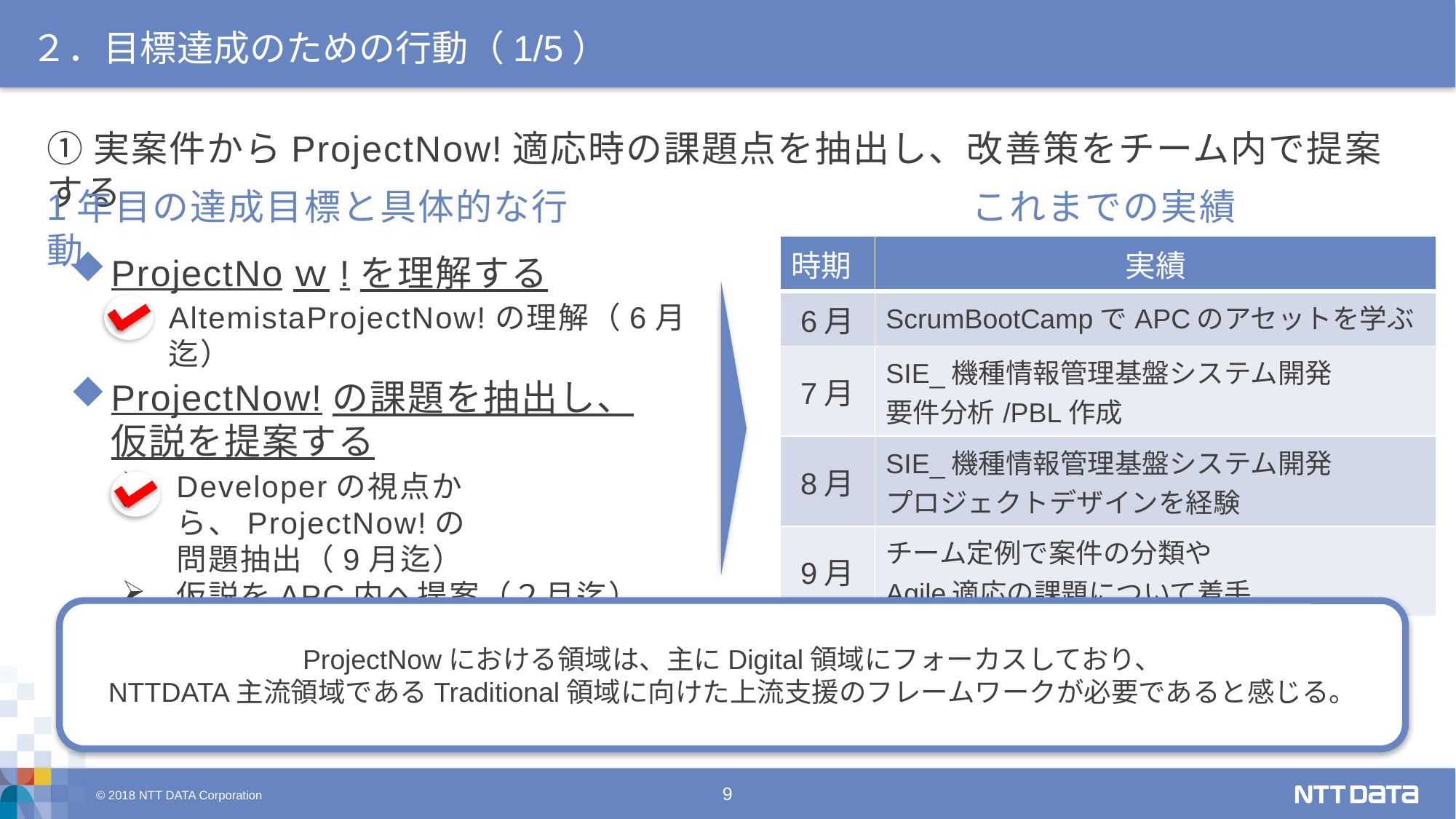

# ２．目標達成のための行動（1/5）
①実案件からProjectNow!適応時の課題点を抽出し、改善策をチーム内で提案する
1年目の達成目標と具体的な行動
これまでの実績
| 時期 | 実績 |
| --- | --- |
| 6月 | ScrumBootCampでAPCのアセットを学ぶ |
| 7月 | SIE\_機種情報管理基盤システム開発 要件分析/PBL作成 |
| 8月 | SIE\_機種情報管理基盤システム開発 プロジェクトデザインを経験 |
| 9月 | チーム定例で案件の分類や Agile適応の課題について着手 |
ProjectNoｗ!を理解する

AltemistaProjectNow!の理解（6月迄）

ProjectNow!の課題を抽出し、
仮説を提案する

Developerの視点から、ProjectNow!の
問題抽出（9月迄）
仮説をAPC内へ提案（２月迄）

ProjectNowにおける領域は、主にDigital領域にフォーカスしており、
NTTDATA主流領域であるTraditional領域に向けた上流支援のフレームワークが必要であると感じる。